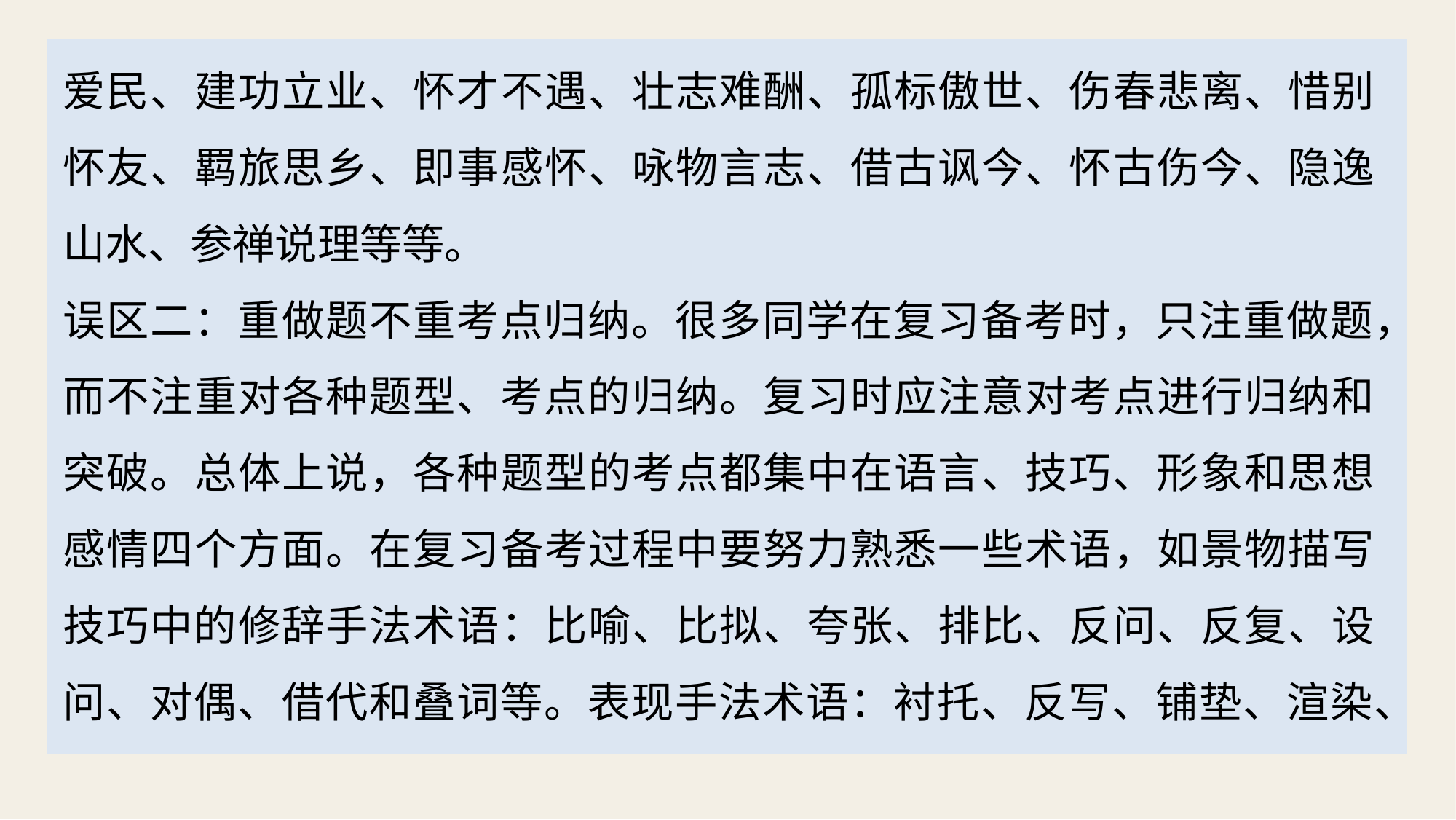

爱民、建功立业、怀才不遇、壮志难酬、孤标傲世、伤春悲离、惜别怀友、羁旅思乡、即事感怀、咏物言志、借古讽今、怀古伤今、隐逸山水、参禅说理等等。
误区二：重做题不重考点归纳。很多同学在复习备考时，只注重做题，而不注重对各种题型、考点的归纳。复习时应注意对考点进行归纳和突破。总体上说，各种题型的考点都集中在语言、技巧、形象和思想感情四个方面。在复习备考过程中要努力熟悉一些术语，如景物描写技巧中的修辞手法术语：比喻、比拟、夸张、排比、反问、反复、设问、对偶、借代和叠词等。表现手法术语：衬托、反写、铺垫、渲染、